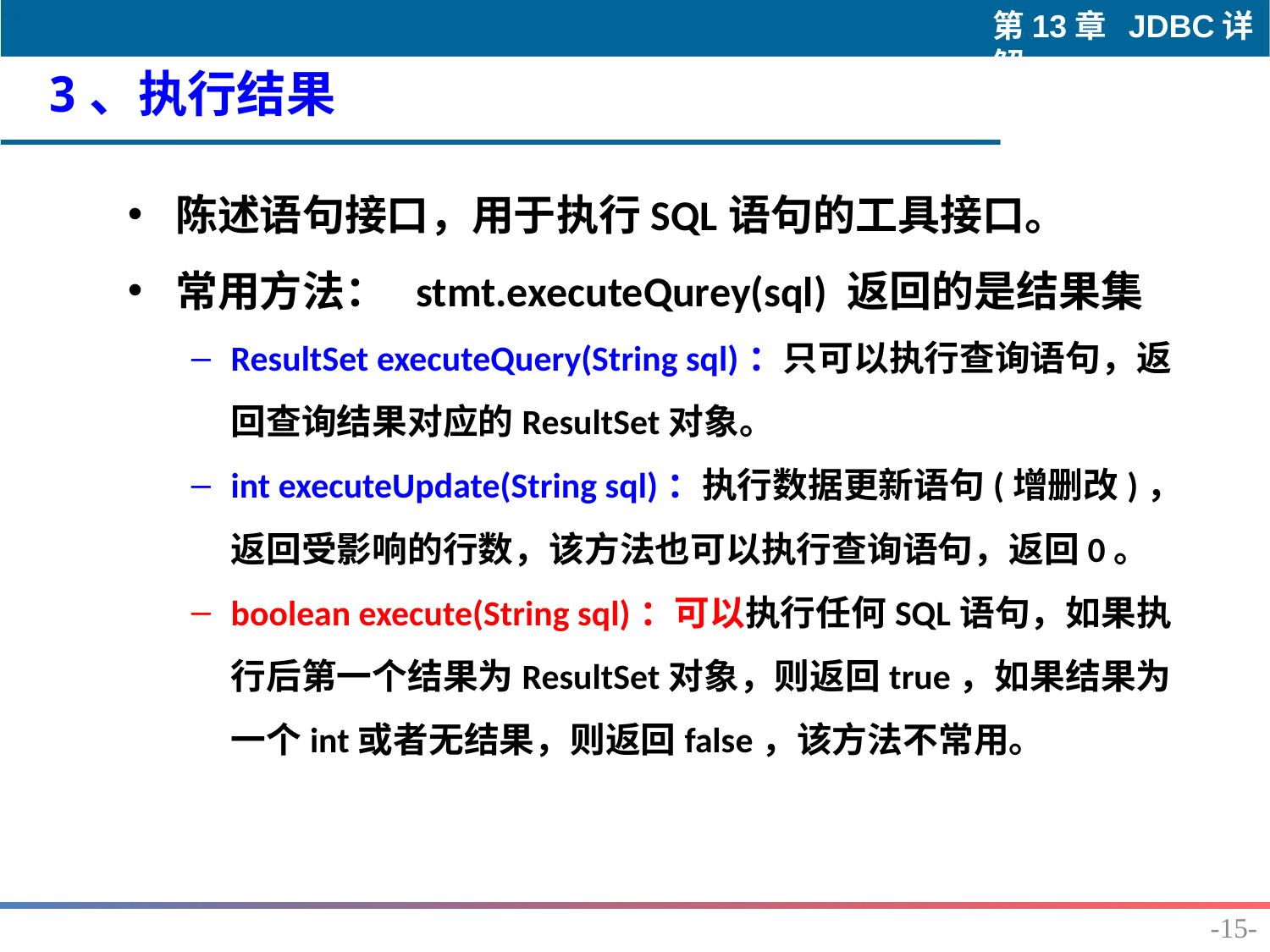

3、执行结果
陈述语句接口，用于执行SQL语句的工具接口。
常用方法：  stmt.executeQurey(sql) 返回的是结果集
ResultSet executeQuery(String sql)：只可以执行查询语句，返回查询结果对应的ResultSet对象。
int executeUpdate(String sql)：执行数据更新语句(增删改)，返回受影响的行数，该方法也可以执行查询语句，返回0。
boolean execute(String sql)：可以执行任何SQL语句，如果执行后第一个结果为ResultSet对象，则返回true，如果结果为一个int或者无结果，则返回false，该方法不常用。
-15-